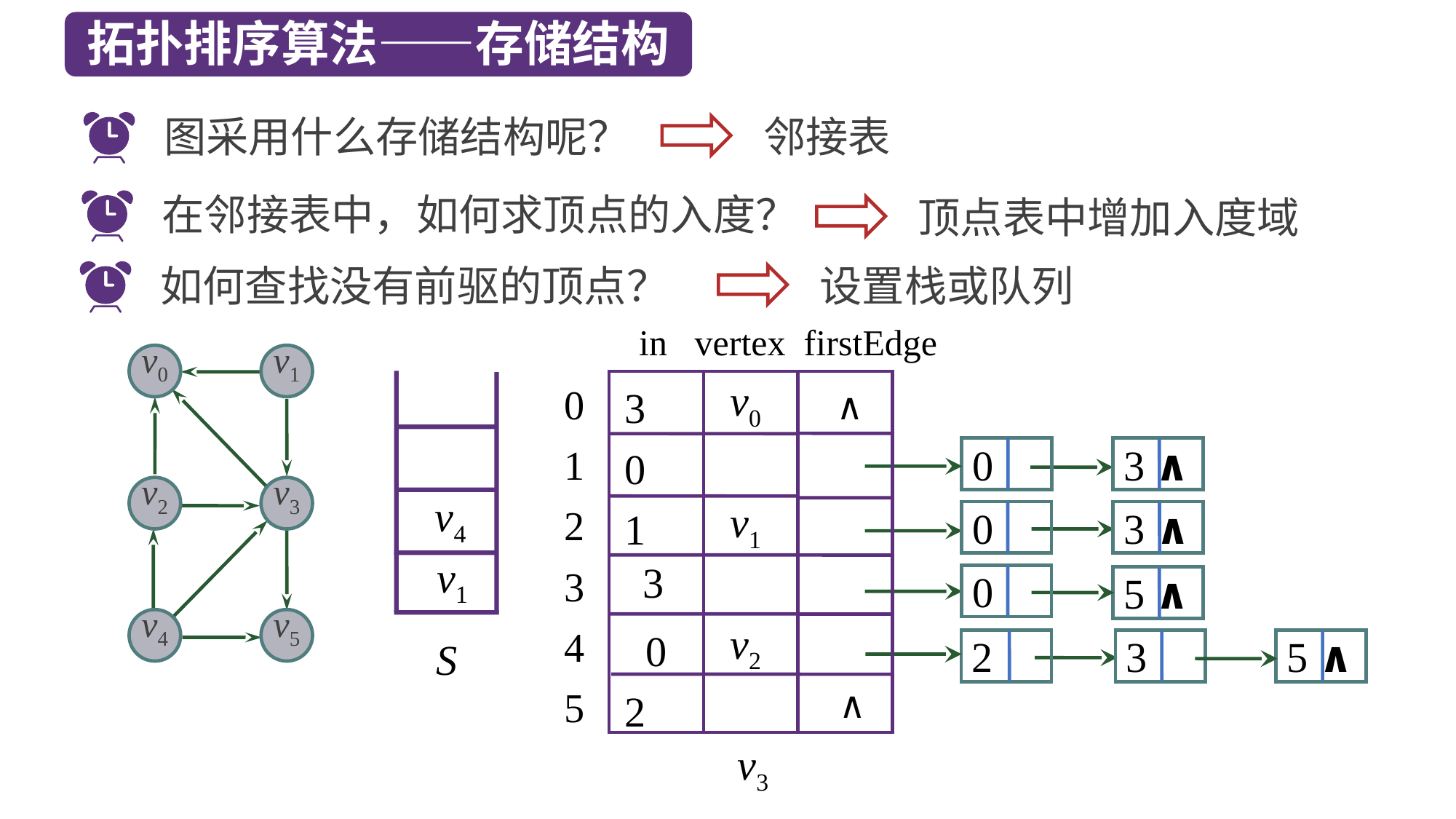

拓扑排序算法——存储结构

图采用什么存储结构呢？

邻接表

在邻接表中，如何求顶点的入度？

顶点表中增加入度域

如何查找没有前驱的顶点？

设置栈或队列

 in   vertex  firstEdge
v0
v1

v2
v3

v4
v5

0
1
2
3
4
5

S

3
0
1
3
0
2

 v0
 v1
 v2
 v3
v4
v5

∧
∧
0
3 ∧

v4
0
3 ∧

v1
0

5 ∧

2

3

5 ∧